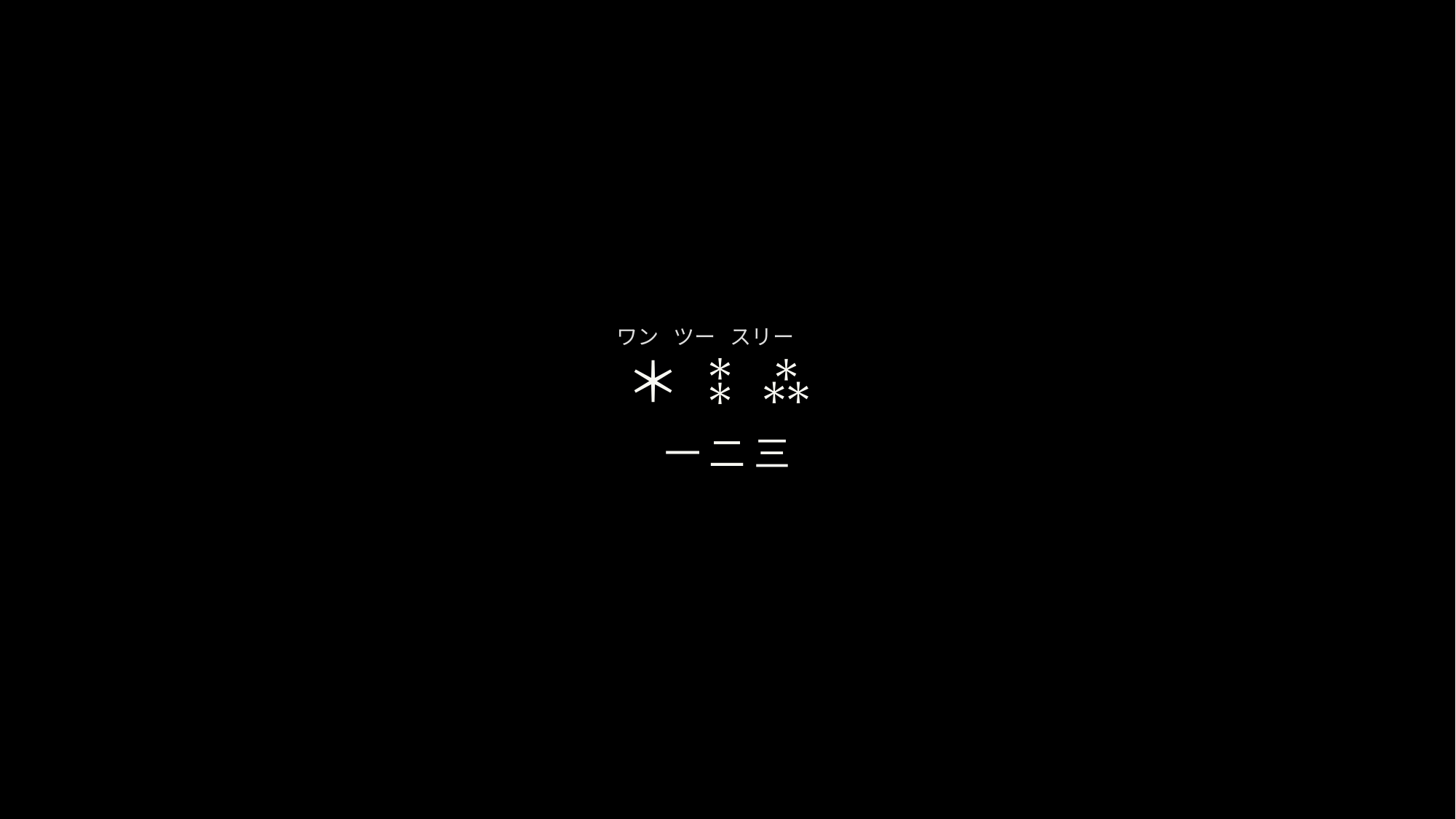

# ＊ ⁑ ⁂
ワン   ツー   スリー
一 二 三